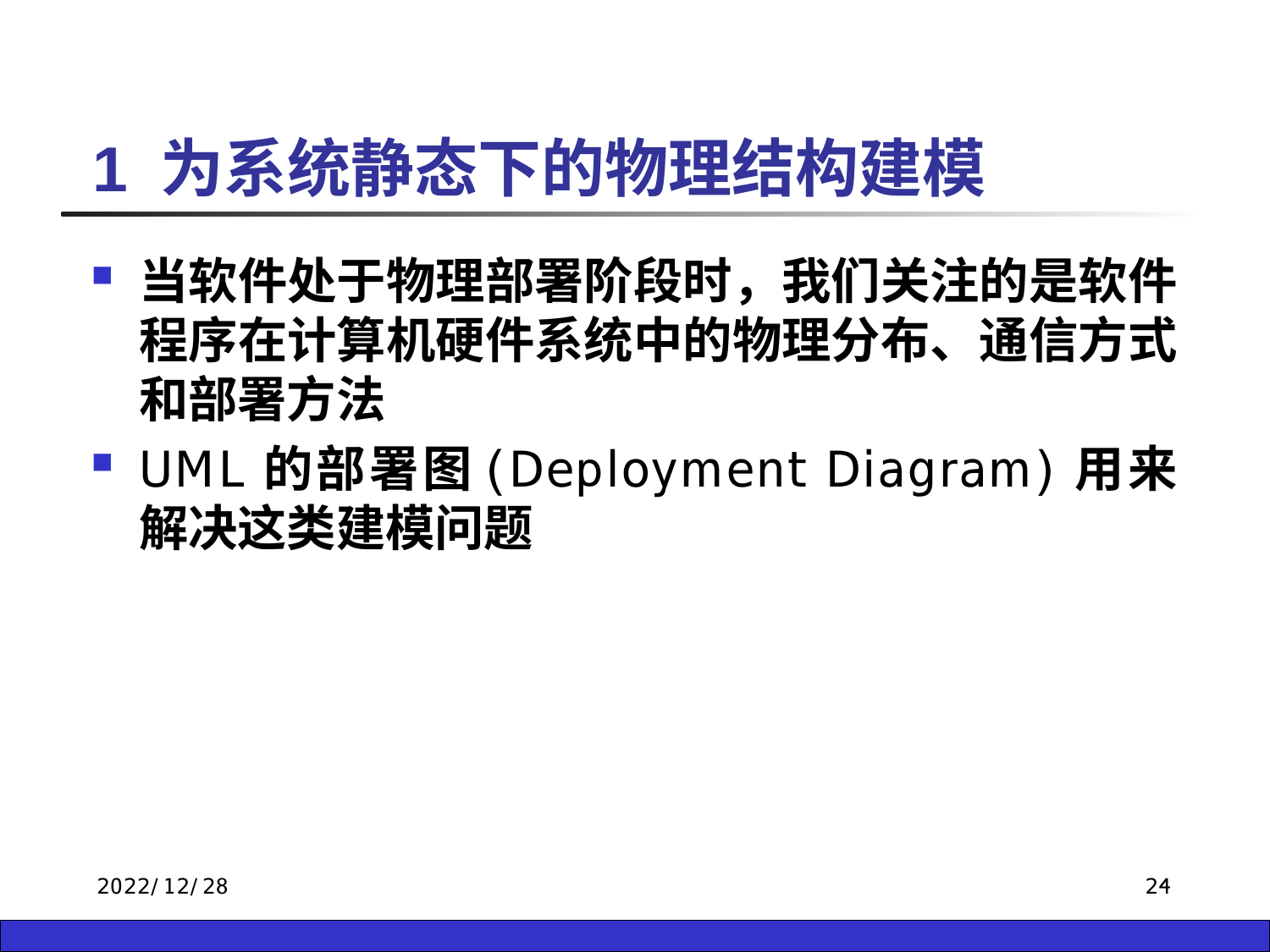

1 为系统静态下的物理结构建模
当软件处于物理部署阶段时，我们关注的是软件程序在计算机硬件系统中的物理分布、通信方式和部署方法
UML的部署图(Deployment Diagram)用来解决这类建模问题
2022/12/28
24